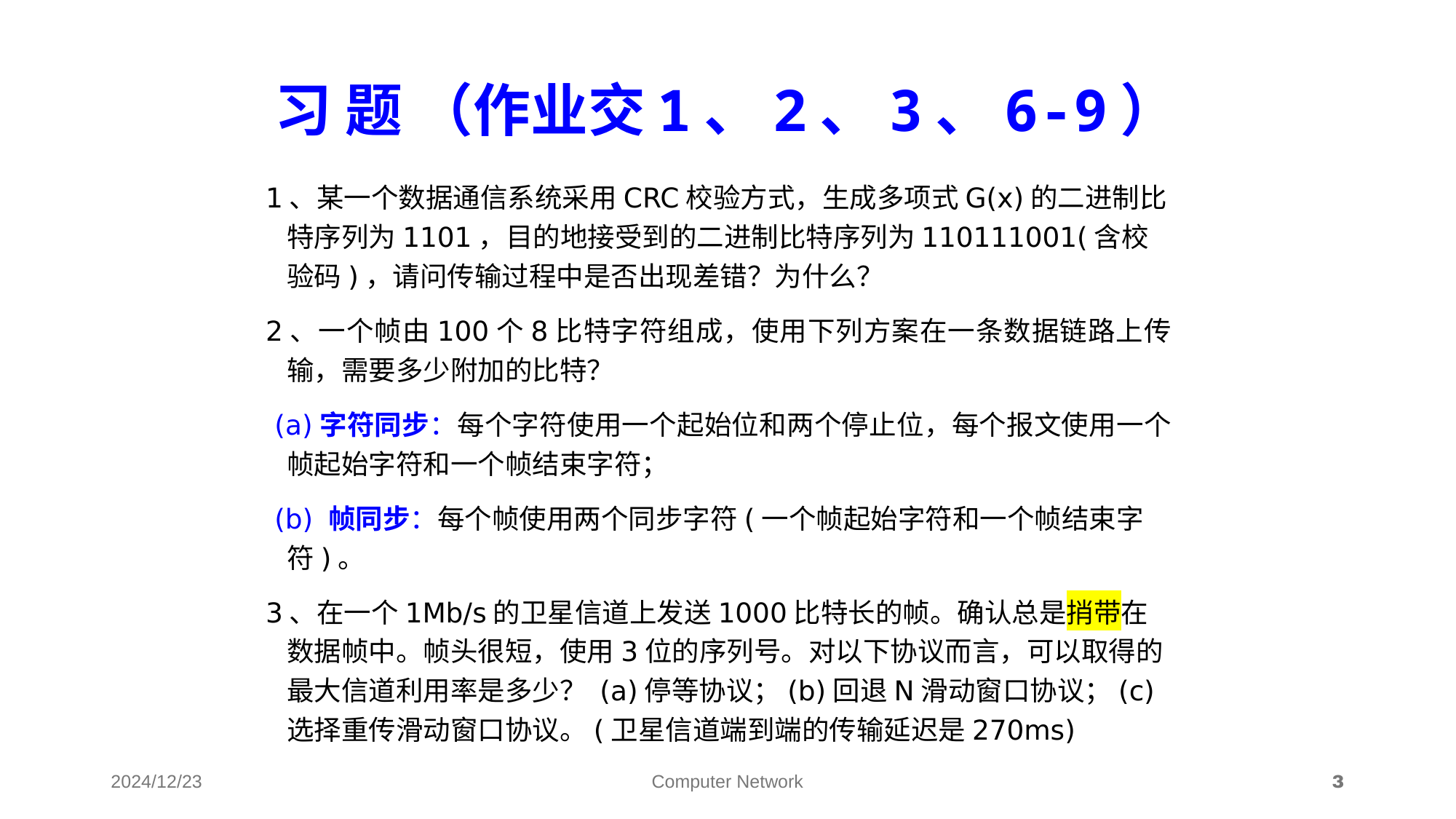

# 习 题 （作业交1、2、3、6-9）
1、某一个数据通信系统采用CRC校验方式，生成多项式G(x)的二进制比特序列为1101，目的地接受到的二进制比特序列为110111001(含校验码)，请问传输过程中是否出现差错？为什么？
2、一个帧由100个8比特字符组成，使用下列方案在一条数据链路上传输，需要多少附加的比特？
 (a)字符同步：每个字符使用一个起始位和两个停止位，每个报文使用一个帧起始字符和一个帧结束字符；
 (b) 帧同步：每个帧使用两个同步字符(一个帧起始字符和一个帧结束字符)。
3、在一个1Mb/s的卫星信道上发送1000比特长的帧。确认总是捎带在数据帧中。帧头很短，使用3位的序列号。对以下协议而言，可以取得的最大信道利用率是多少？ (a)停等协议；(b)回退N滑动窗口协议；(c)选择重传滑动窗口协议。(卫星信道端到端的传输延迟是270ms)
Computer Network
3
2024/12/23